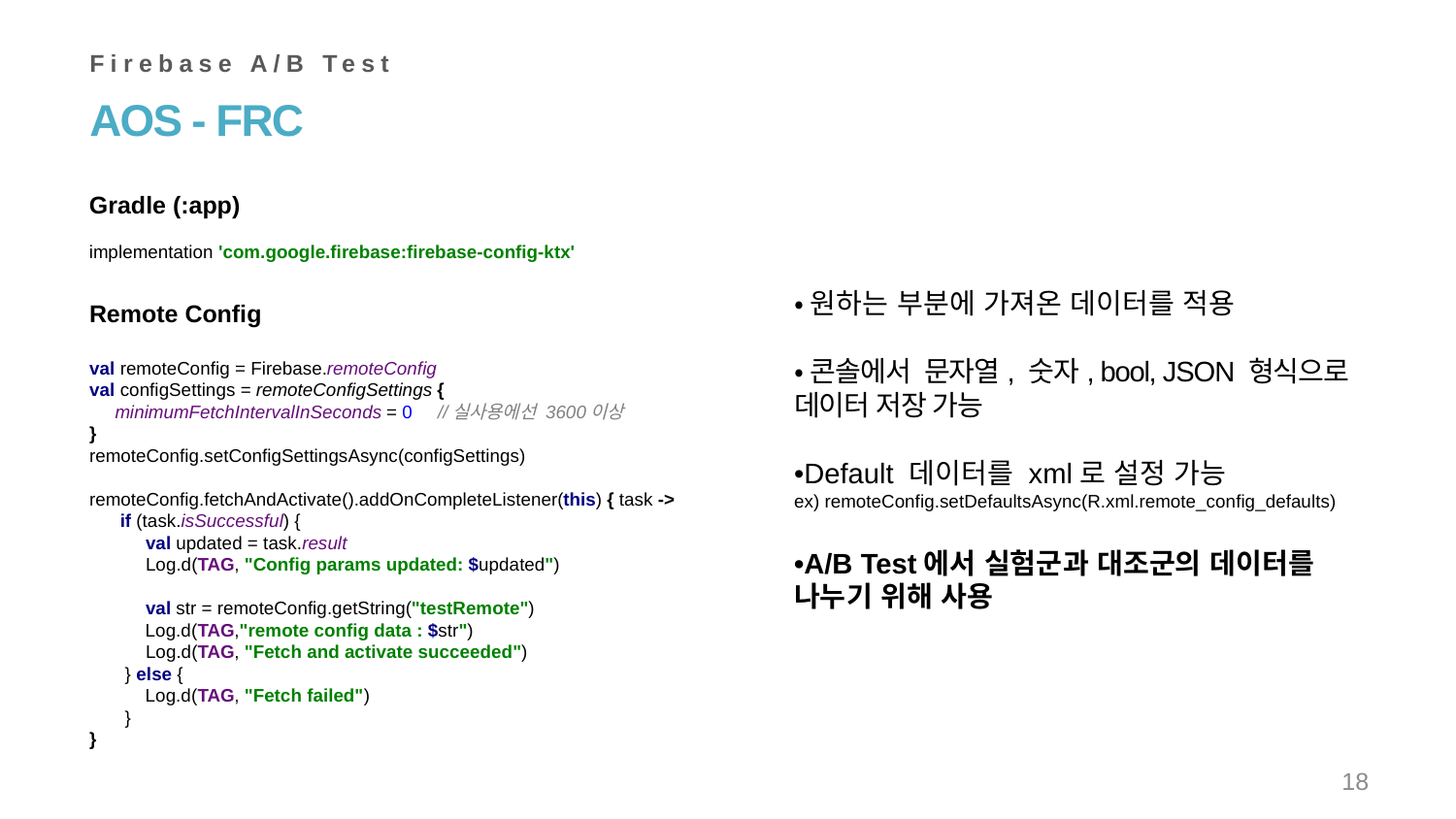

Firebase A/B Test
AOS - FRC
Gradle (:app)
implementation 'com.google.firebase:firebase-config-ktx'
•원하는 부분에 가져온 데이터를 적용

•콘솔에서  문자열, 숫자, bool, JSON 형식으로 데이터 저장 가능

•Default 데이터를 xml로 설정 가능
ex) remoteConfig.setDefaultsAsync(R.xml.remote_config_defaults)

•A/B Test에서 실험군과 대조군의 데이터를 나누기 위해 사용
Remote Config

val remoteConfig = Firebase.remoteConfig
val configSettings = remoteConfigSettings {
     minimumFetchIntervalInSeconds = 0     //실사용에선 3600이상
}
remoteConfig.setConfigSettingsAsync(configSettings)
remoteConfig.fetchAndActivate().addOnCompleteListener(this) { task ->
      if (task.isSuccessful) {
           val updated = task.result
           Log.d(TAG, "Config params updated: $updated")
           val str = remoteConfig.getString("testRemote")
           Log.d(TAG,"remote config data : $str")
           Log.d(TAG, "Fetch and activate succeeded")
       } else {
           Log.d(TAG, "Fetch failed")
       }
}
18